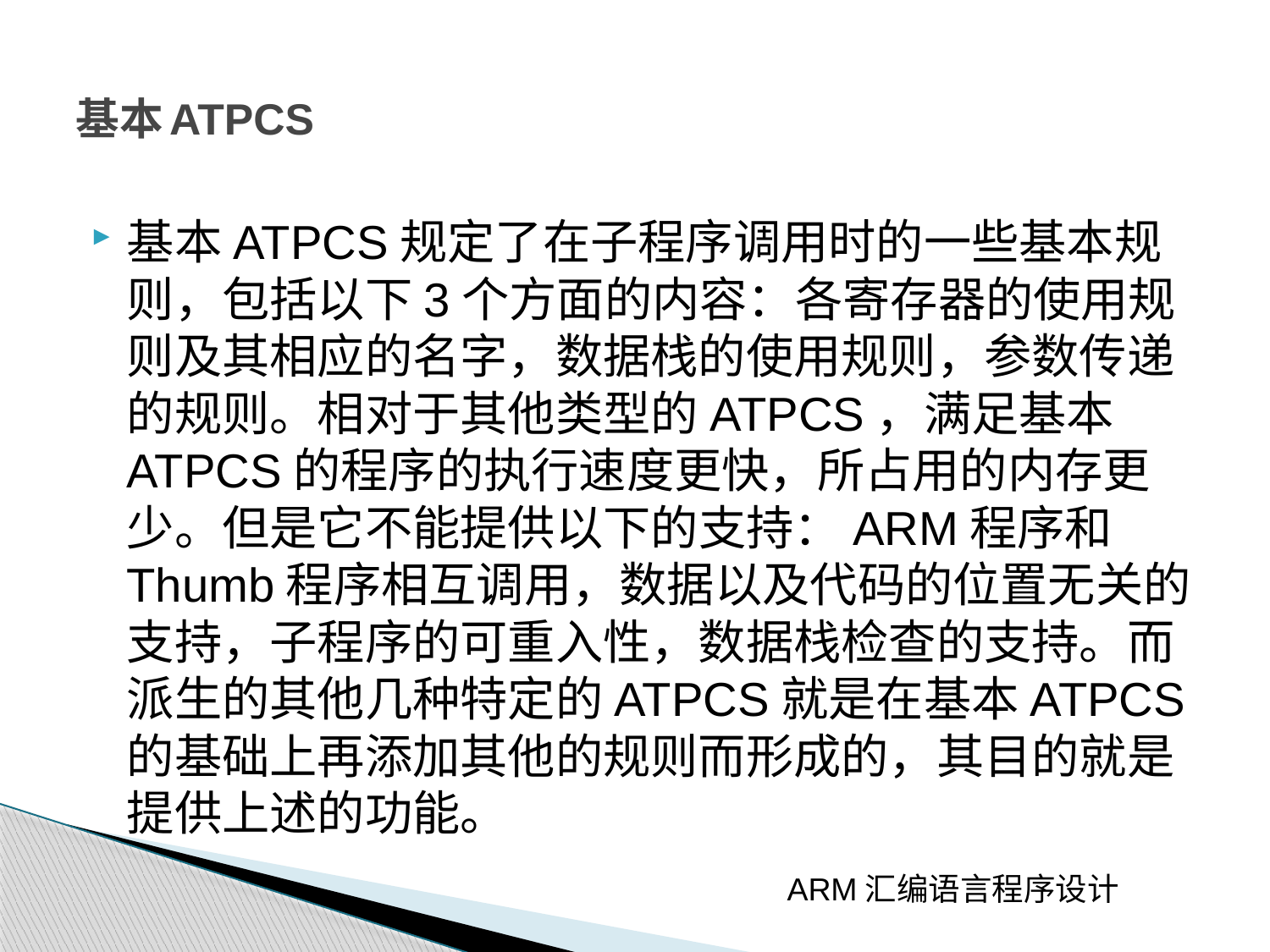

# 基本ATPCS
基本ATPCS规定了在子程序调用时的一些基本规则，包括以下3个方面的内容：各寄存器的使用规则及其相应的名字，数据栈的使用规则，参数传递的规则。相对于其他类型的ATPCS，满足基本ATPCS的程序的执行速度更快，所占用的内存更少。但是它不能提供以下的支持：ARM程序和Thumb程序相互调用，数据以及代码的位置无关的支持，子程序的可重入性，数据栈检查的支持。而派生的其他几种特定的ATPCS就是在基本ATPCS的基础上再添加其他的规则而形成的，其目的就是提供上述的功能。

         ARM汇编语言程序设计